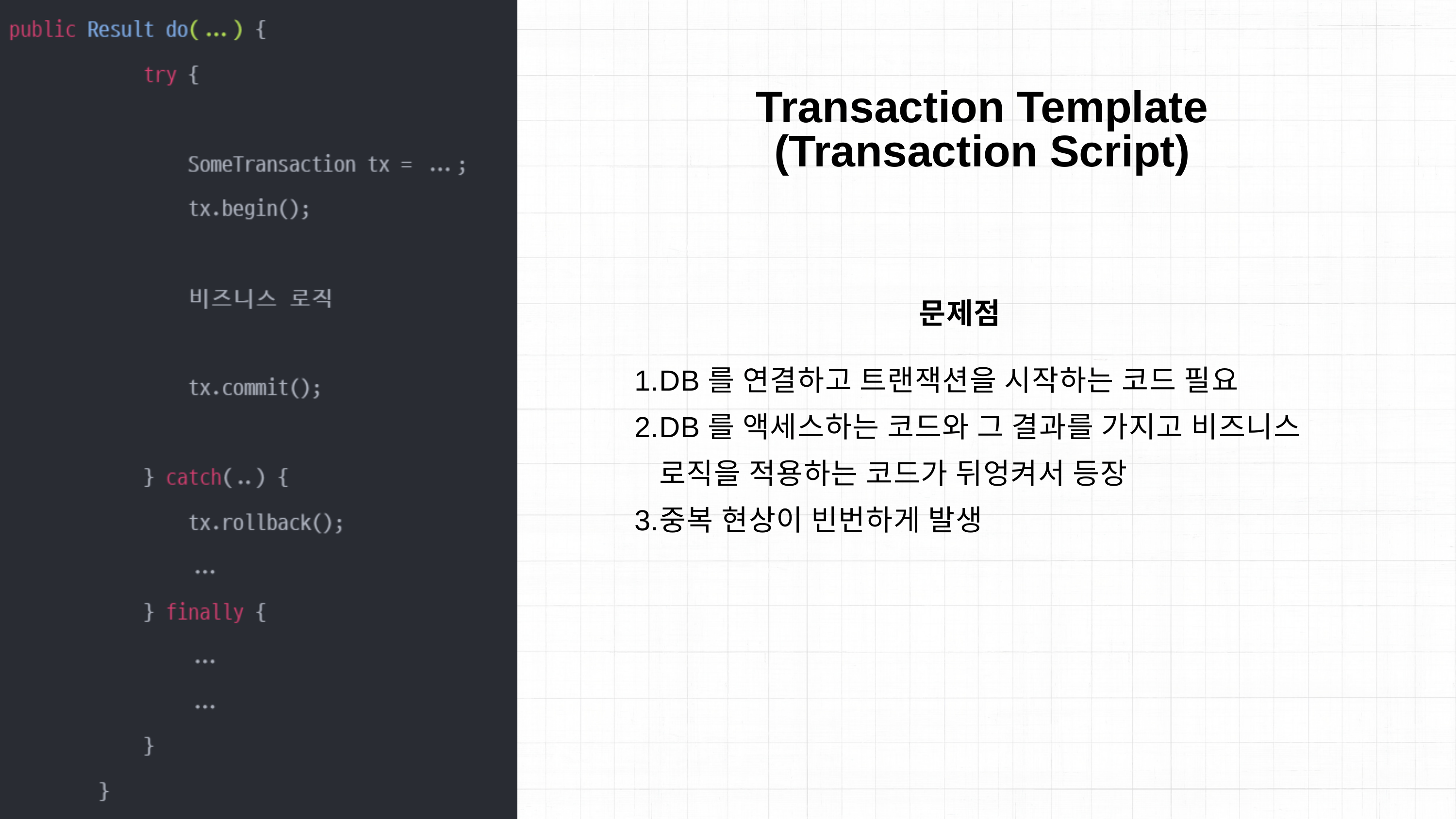

Transaction Template
(Transaction Script)
문제점
DB를 연결하고 트랜잭션을 시작하는 코드 필요
DB를 액세스하는 코드와 그 결과를 가지고 비즈니스
로직을 적용하는 코드가 뒤엉켜서 등장
중복 현상이 빈번하게 발생